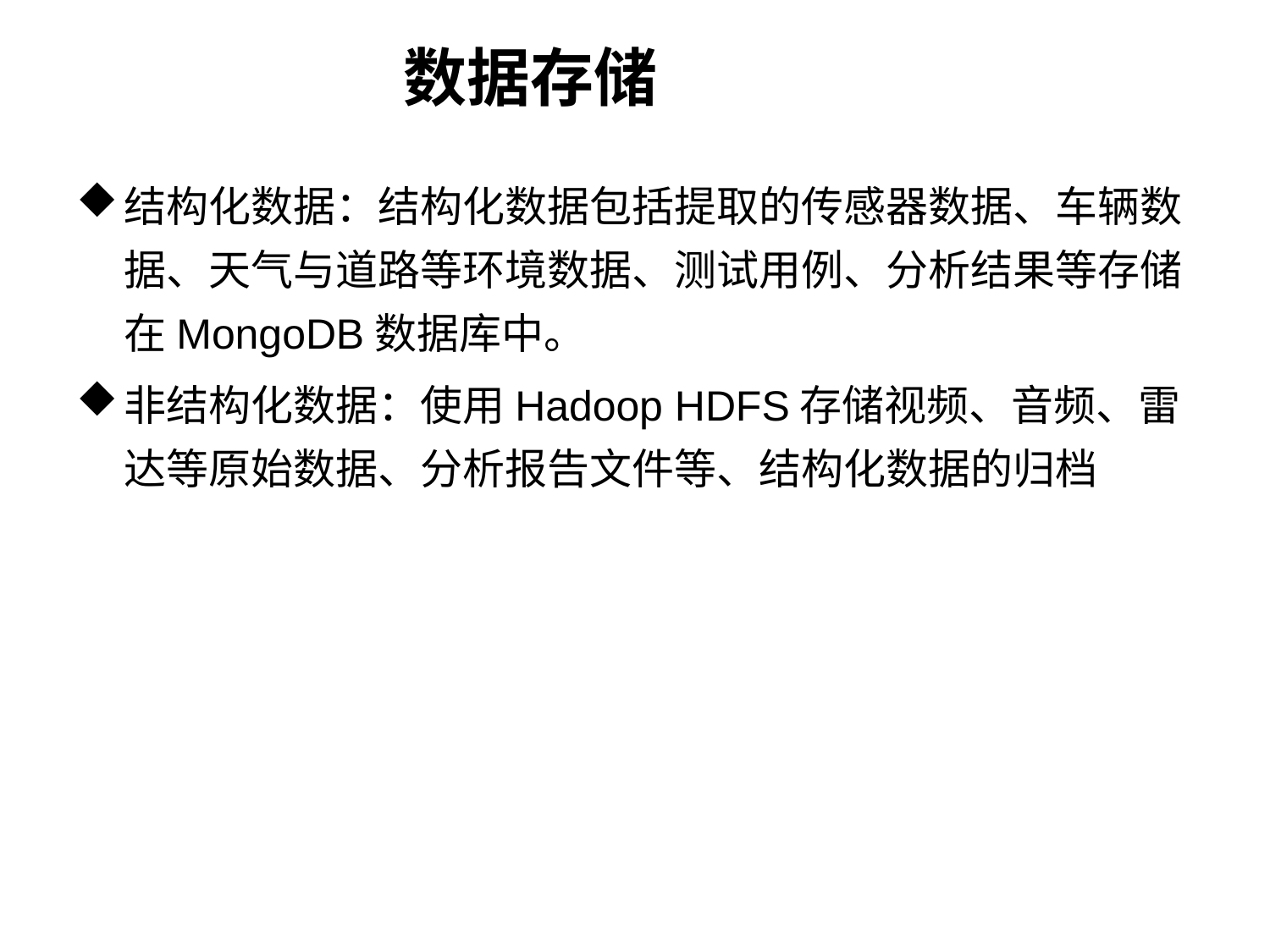

# 数据存储
结构化数据：结构化数据包括提取的传感器数据、车辆数据、天气与道路等环境数据、测试用例、分析结果等存储在MongoDB数据库中。
非结构化数据：使用Hadoop HDFS存储视频、音频、雷达等原始数据、分析报告文件等、结构化数据的归档